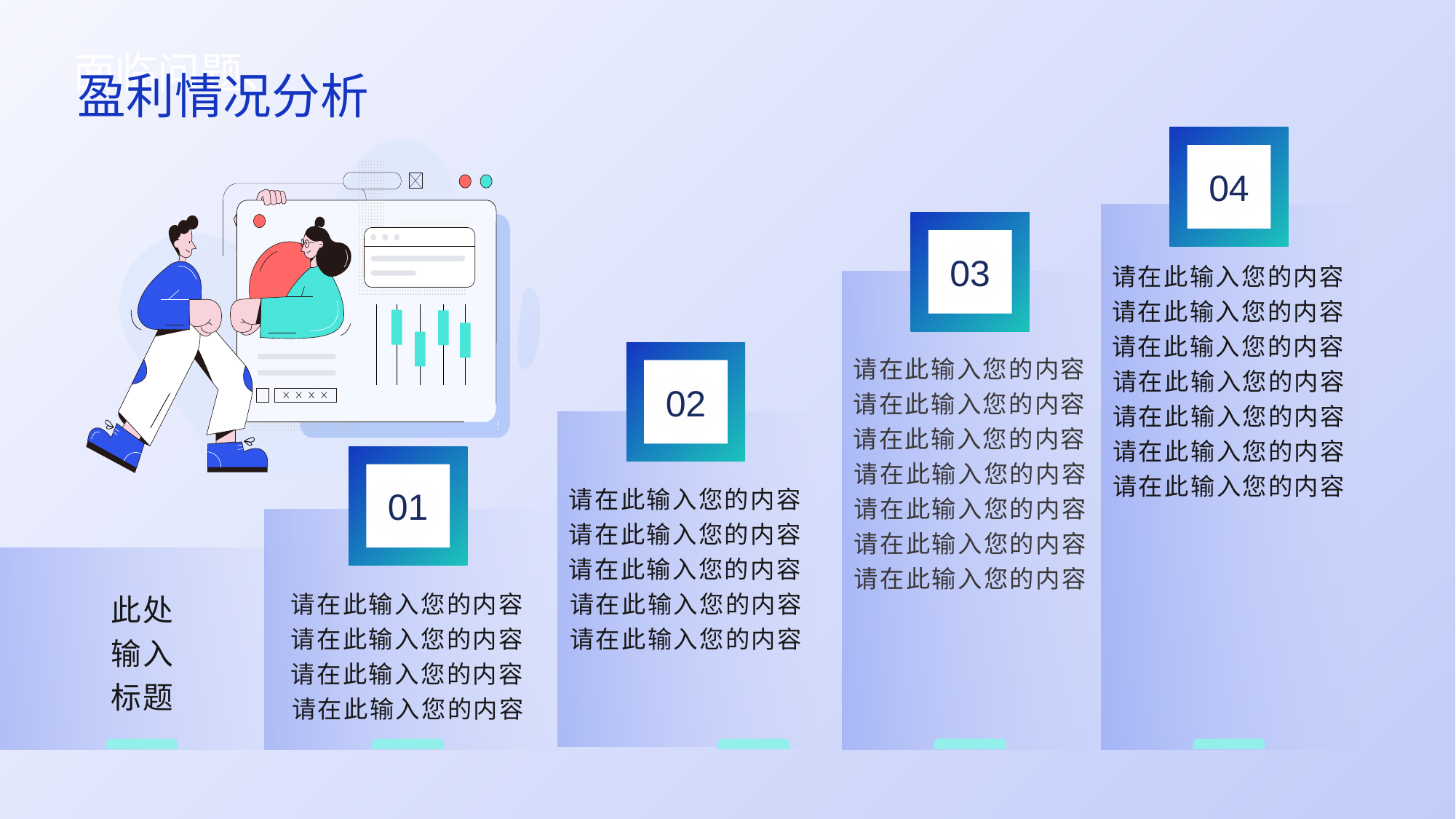

面临问题、
盈利情况分析

04

03
请在此输入您的内容请在此输入您的内容请在此输入您的内容请在此输入您的内容
请在此输入您的内容
请在此输入您的内容
请在此输入您的内容

请在此输入您的内容请在此输入您的内容请在此输入您的内容请在此输入您的内容
请在此输入您的内容
请在此输入您的内容
请在此输入您的内容

02

请在此输入您的内容请在此输入您的内容请在此输入您的内容请在此输入您的内容
请在此输入您的内容
01

请在此输入您的内容请在此输入您的内容请在此输入您的内容请在此输入您的内容
此处
输入
标题